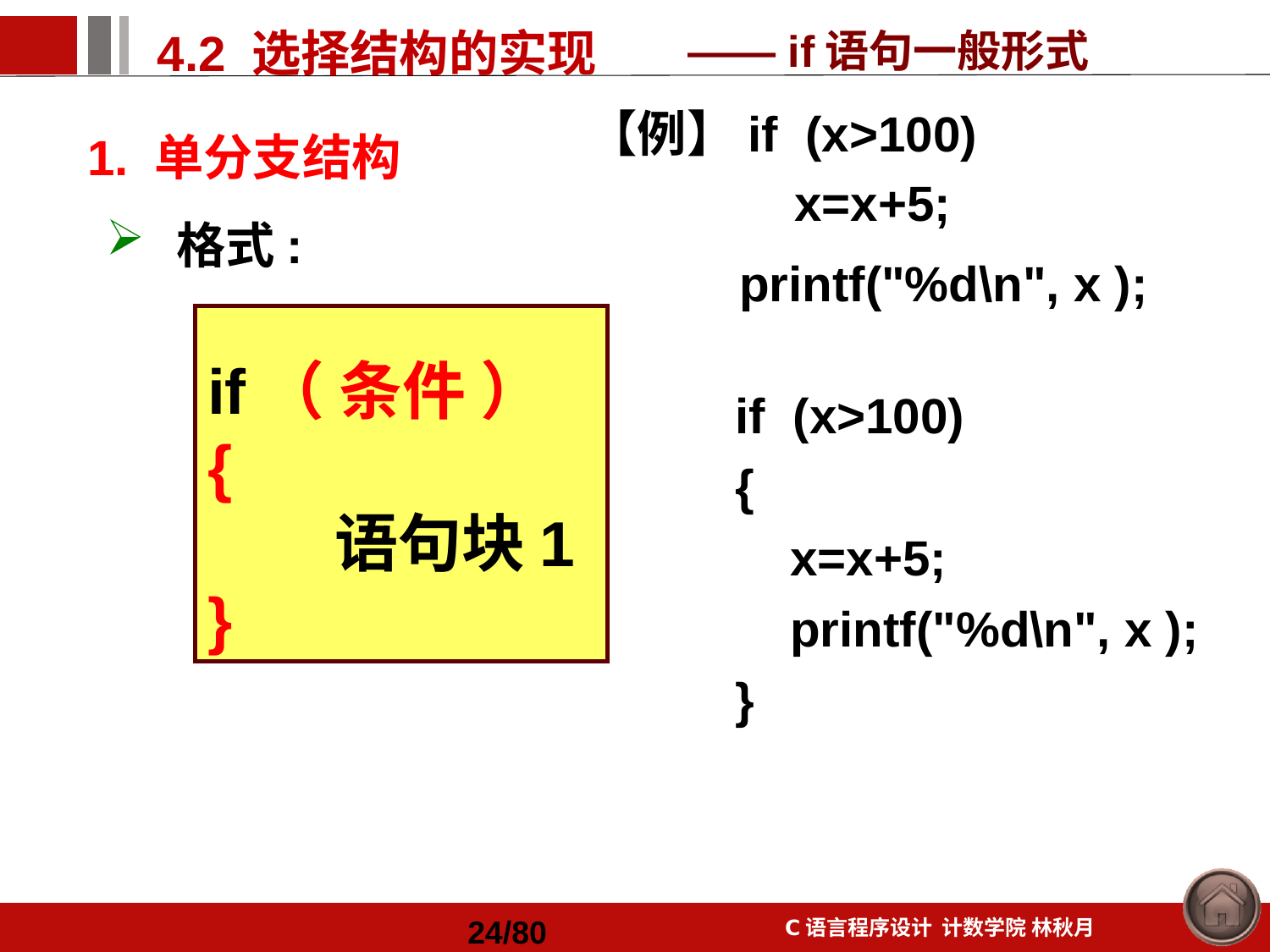

—— if语句一般形式
【例】if  (x>100)
               x=x+5;
           printf("%d\n", x );

1. 单分支结构
 格式:
if（ 条件 ）
{
   	语句块1
}
if  (x>100)
{
    x=x+5;
    printf("%d\n", x );
}